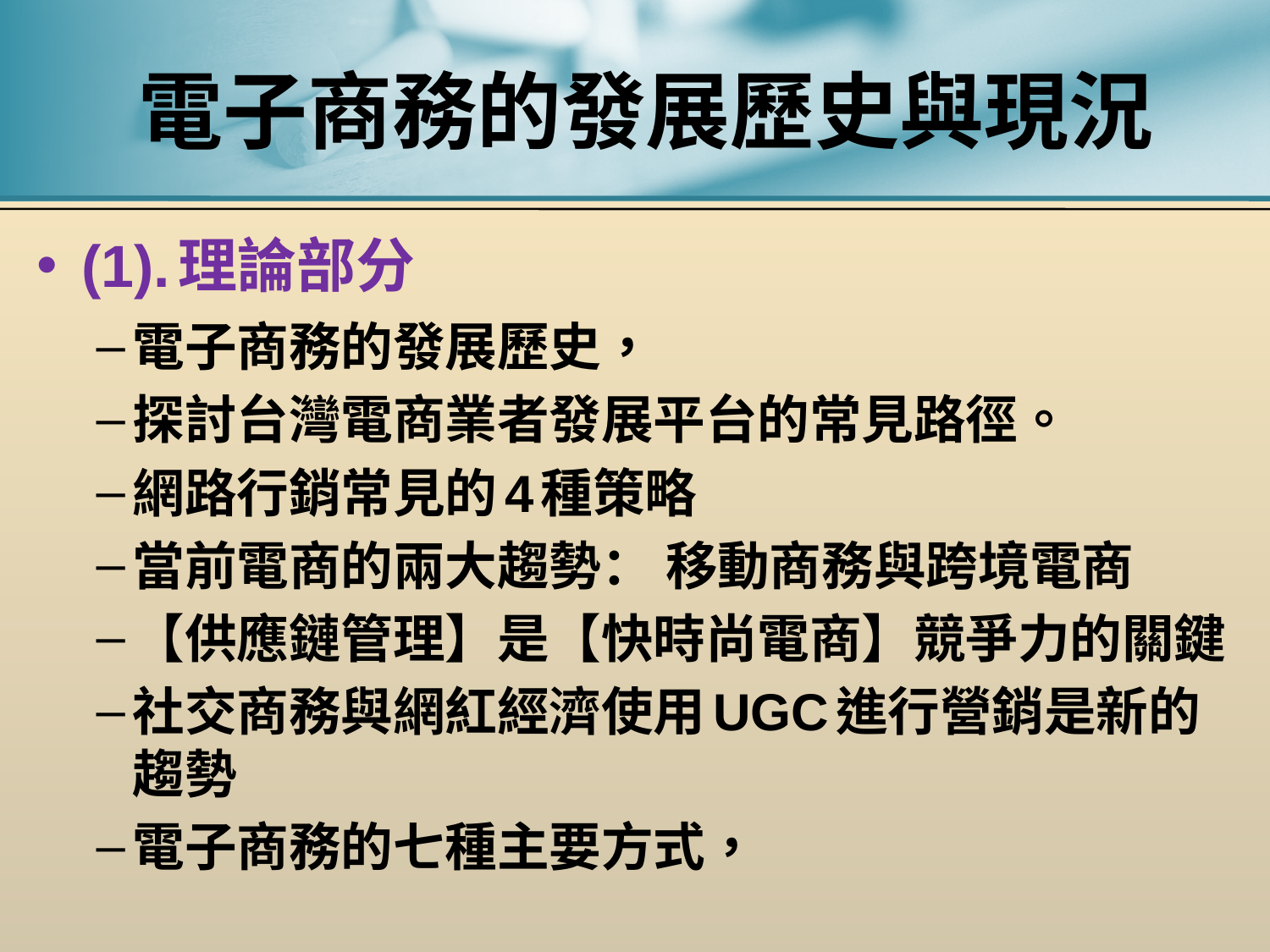

# 電子商務的發展歷史與現況
(1).理論部分
電子商務的發展歷史，
探討台灣電商業者發展平台的常見路徑。
網路行銷常見的4種策略
當前電商的兩大趨勢： 移動商務與跨境電商
【供應鏈管理】是【快時尚電商】競爭力的關鍵
社交商務與網紅經濟使用UGC進行營銷是新的趨勢
電子商務的七種主要方式，